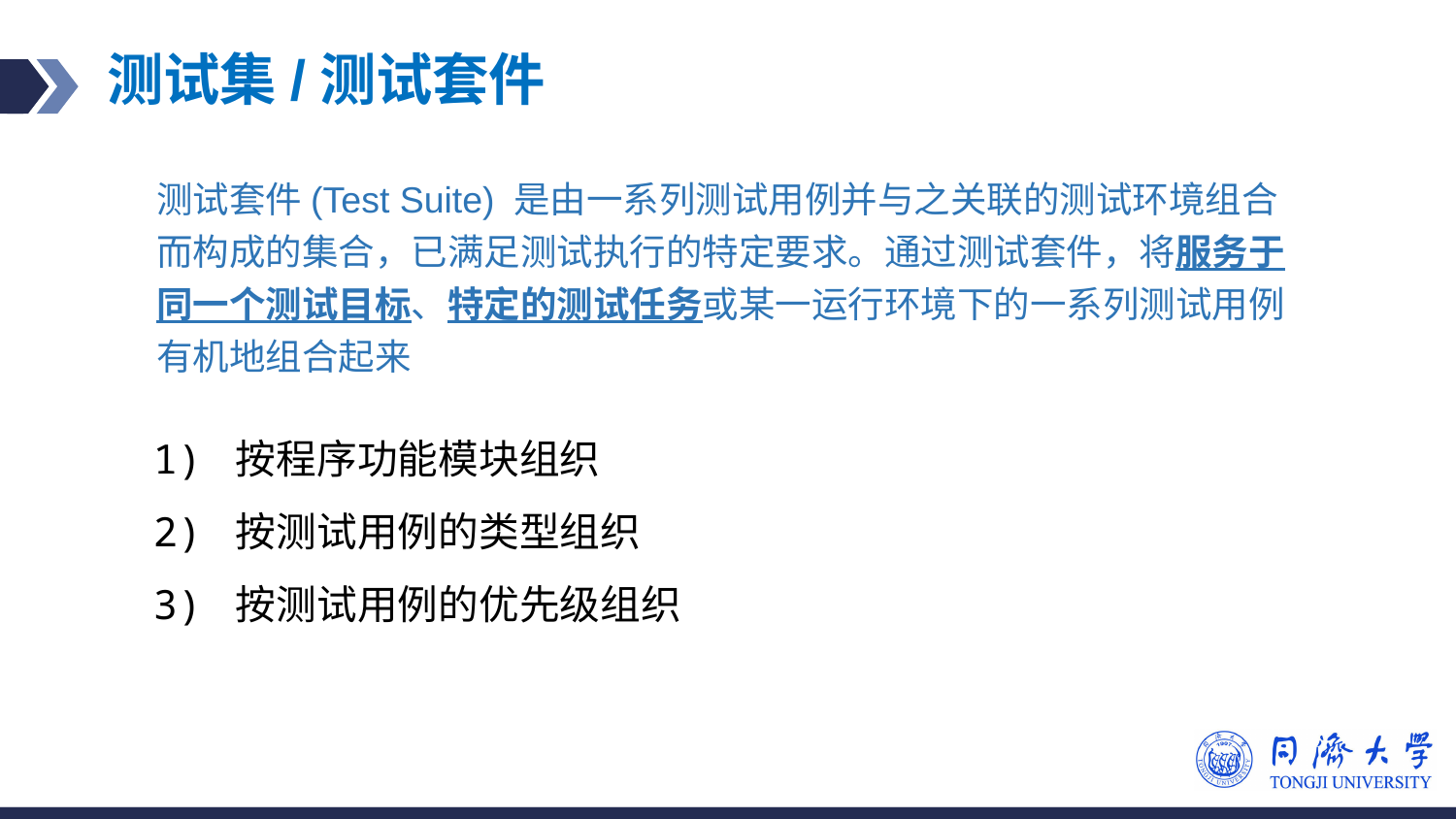

# 测试集/测试套件
测试套件(Test Suite) 是由一系列测试用例并与之关联的测试环境组合而构成的集合，已满足测试执行的特定要求。通过测试套件，将服务于同一个测试目标、特定的测试任务或某一运行环境下的一系列测试用例有机地组合起来
1) 按程序功能模块组织
2) 按测试用例的类型组织
3) 按测试用例的优先级组织